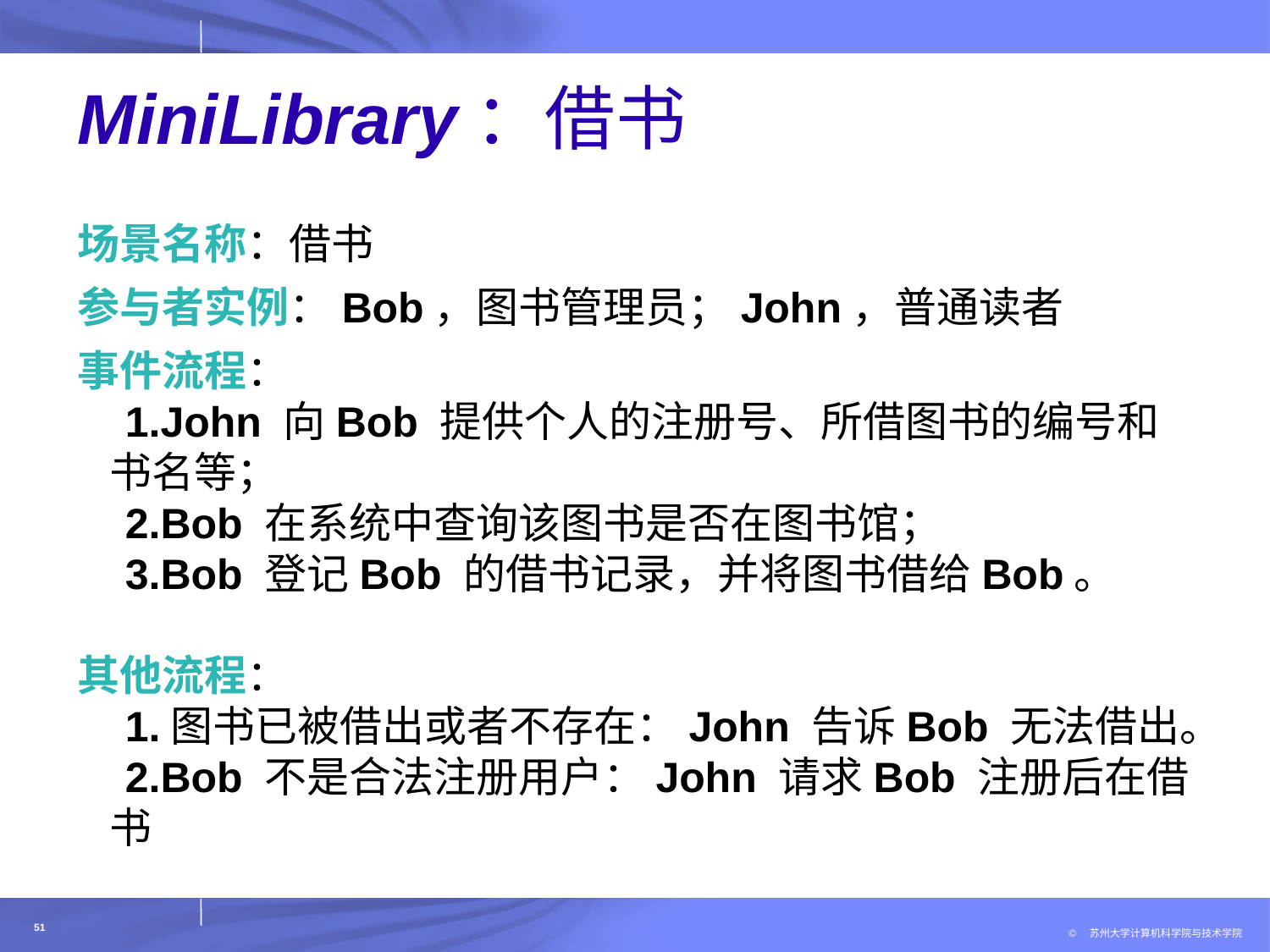

# MiniLibrary：借书
场景名称：借书
参与者实例：Bob，图书管理员；John，普通读者
事件流程：
    1.John 向Bob 提供个人的注册号、所借图书的编号和书名等；
    2.Bob 在系统中查询该图书是否在图书馆；
    3.Bob 登记Bob 的借书记录，并将图书借给Bob。

其他流程：
    1.图书已被借出或者不存在：John 告诉Bob 无法借出。
    2.Bob 不是合法注册用户：John 请求Bob 注册后在借书

51